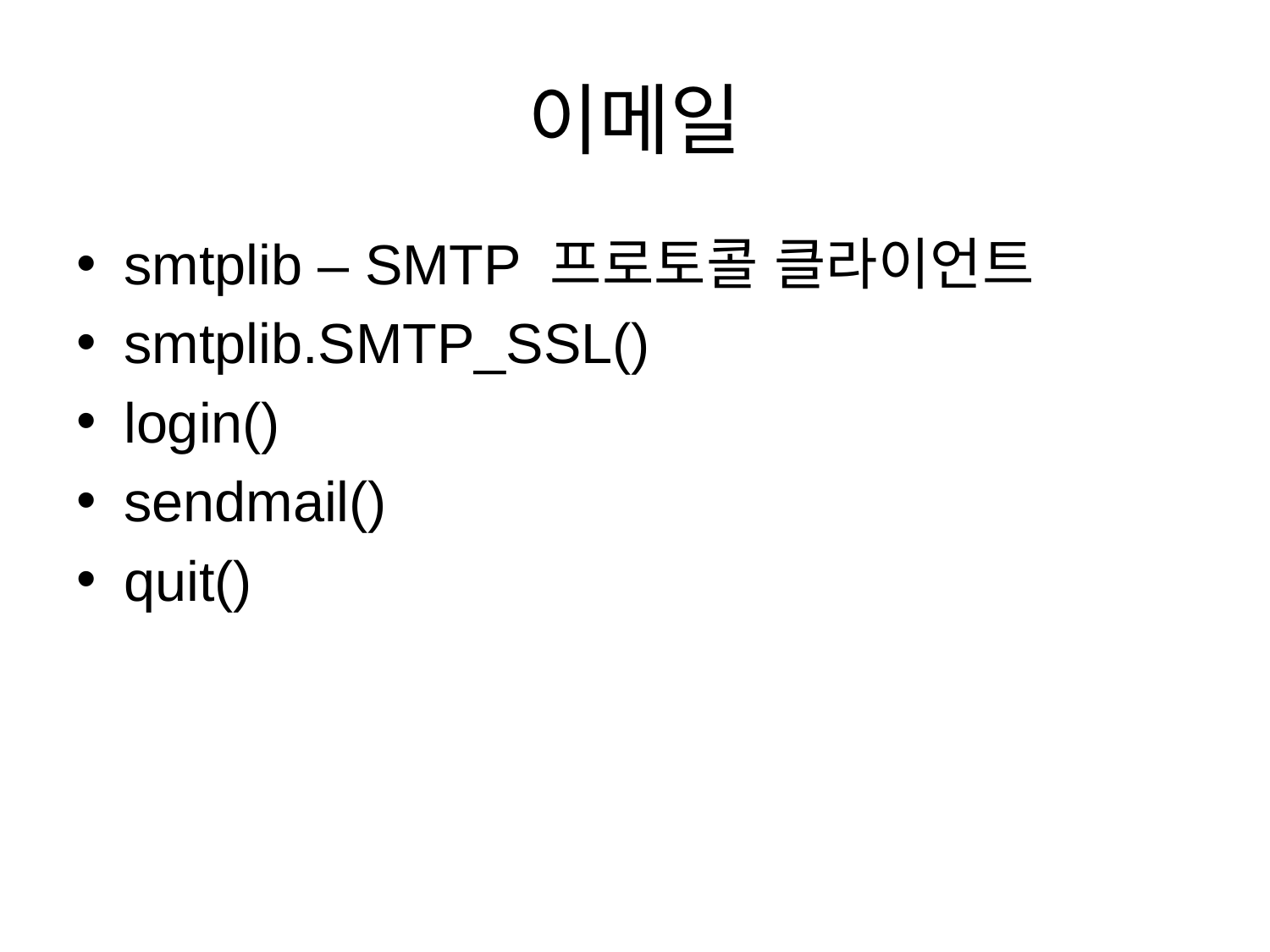

# 이메일
smtplib – SMTP 프로토콜 클라이언트
smtplib.SMTP_SSL()
login()
sendmail()
quit()